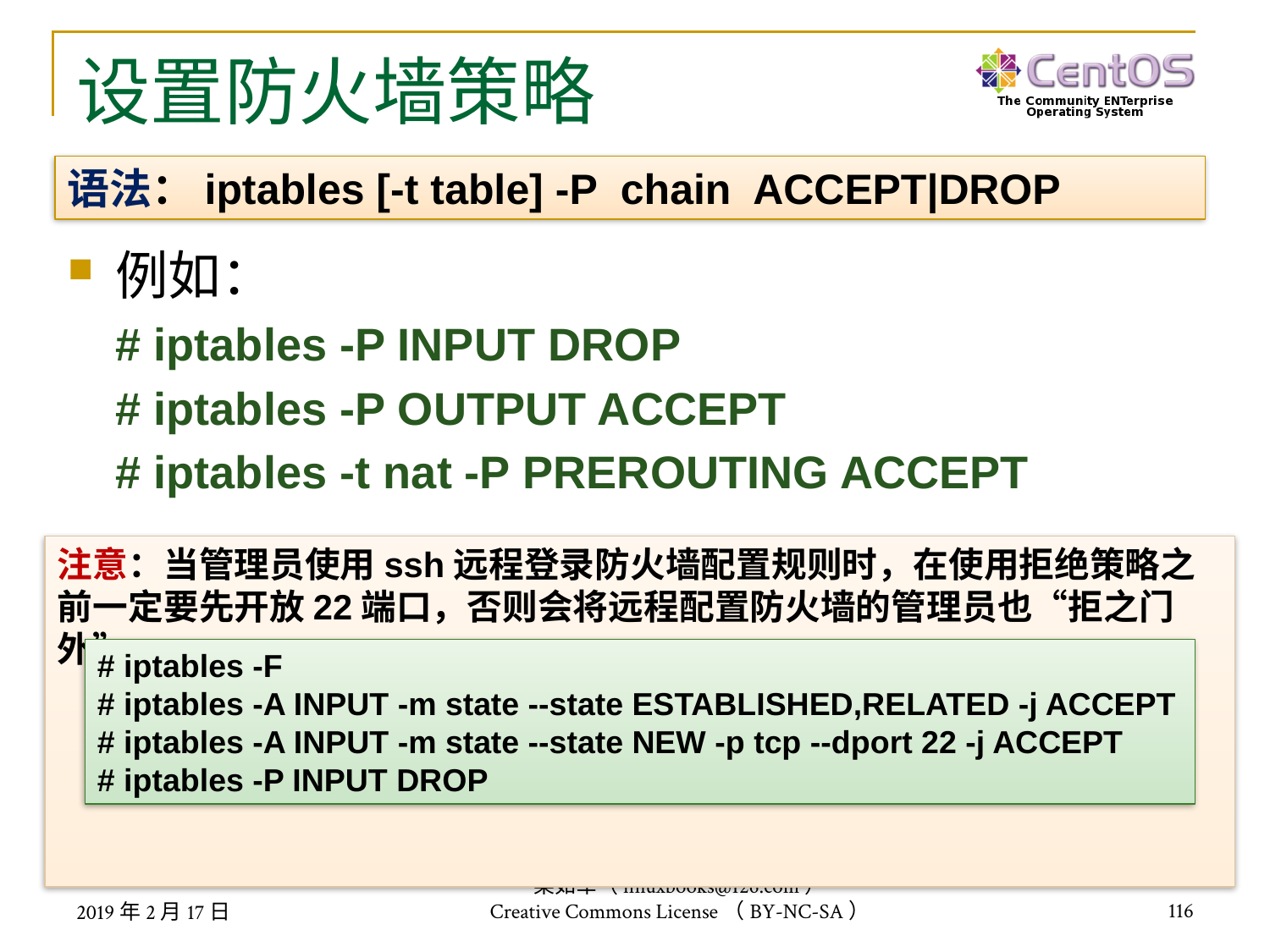

# 设置防火墙策略
语法：iptables [-t table] -P  chain  ACCEPT|DROP
例如：
# iptables -P INPUT DROP
# iptables -P OUTPUT ACCEPT
# iptables -t nat -P PREROUTING ACCEPT
注意：当管理员使用ssh远程登录防火墙配置规则时，在使用拒绝策略之前一定要先开放22端口，否则会将远程配置防火墙的管理员也“拒之门外”。

# iptables -F
# iptables -A INPUT -m state --state ESTABLISHED,RELATED -j ACCEPT
# iptables -A INPUT -m state --state NEW -p tcp --dport 22 -j ACCEPT
# iptables -P INPUT DROP
梁如军（linuxbooks@126.com）
Creative Commons License（BY-NC-SA）
2019年2月17日
116